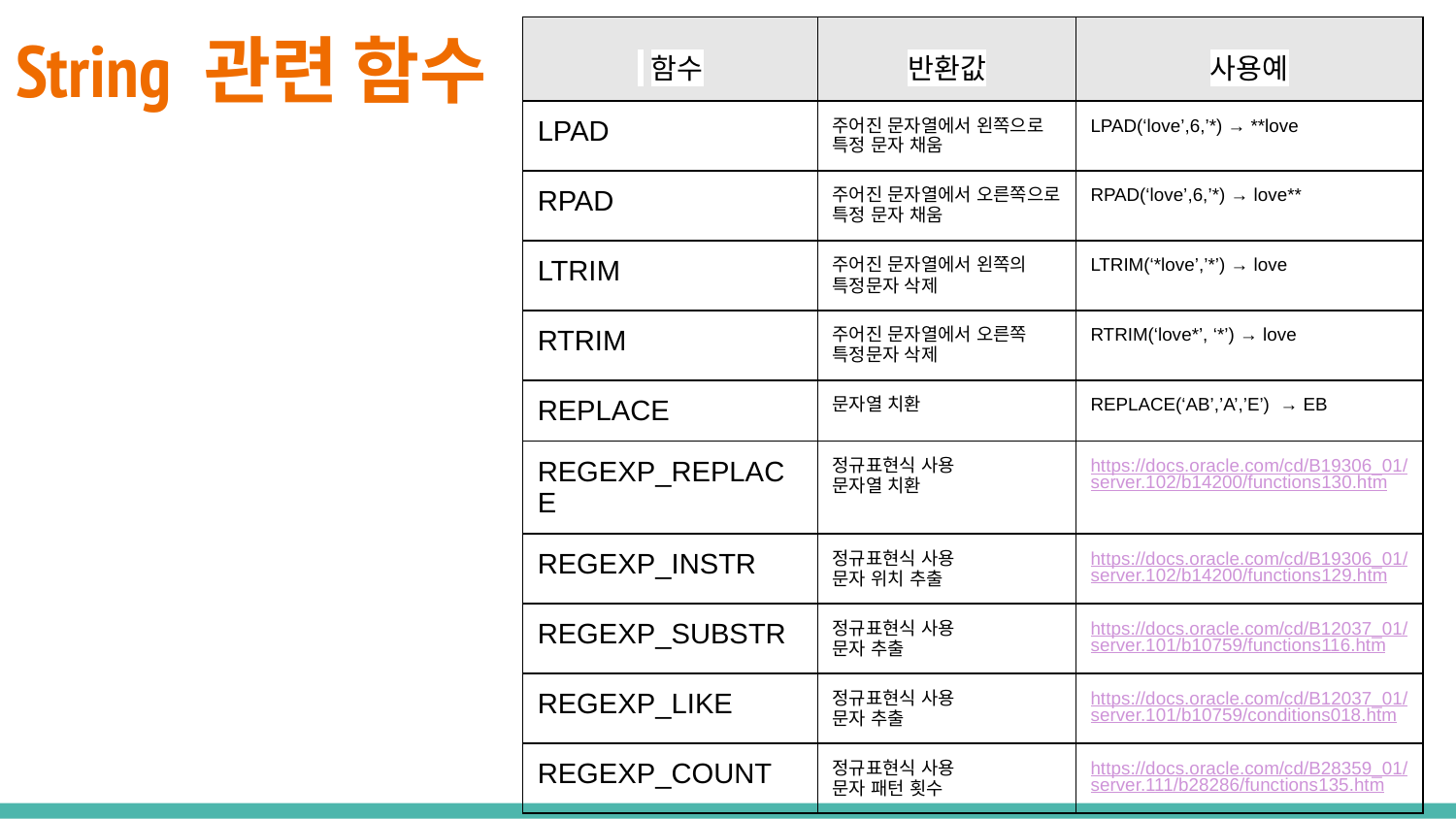

# String 관련 함수
| 함수 | 반환값 | 사용예 |
| --- | --- | --- |
| LPAD | 주어진 문자열에서 왼쪽으로 특정 문자 채움 | LPAD(‘love’,6,’\*) → \*\*love |
| RPAD | 주어진 문자열에서 오른쪽으로 특정 문자 채움 | RPAD(‘love’,6,’\*) → love\*\* |
| LTRIM | 주어진 문자열에서 왼쪽의 특정문자 삭제 | LTRIM(‘\*love’,’\*’) → love |
| RTRIM | 주어진 문자열에서 오른쪽 특정문자 삭제 | RTRIM(‘love\*’, ‘\*’) → love |
| REPLACE | 문자열 치환 | REPLACE(‘AB’,’A’,’E’) → EB |
| REGEXP\_REPLACE | 정규표현식 사용 문자열 치환 | https://docs.oracle.com/cd/B19306\_01/server.102/b14200/functions130.htm |
| REGEXP\_INSTR | 정규표현식 사용 문자 위치 추출 | https://docs.oracle.com/cd/B19306\_01/server.102/b14200/functions129.htm |
| REGEXP\_SUBSTR | 정규표현식 사용 문자 추출 | https://docs.oracle.com/cd/B12037\_01/server.101/b10759/functions116.htm |
| REGEXP\_LIKE | 정규표현식 사용 문자 추출 | https://docs.oracle.com/cd/B12037\_01/server.101/b10759/conditions018.htm |
| REGEXP\_COUNT | 정규표현식 사용 문자 패턴 횟수 | https://docs.oracle.com/cd/B28359\_01/server.111/b28286/functions135.htm |